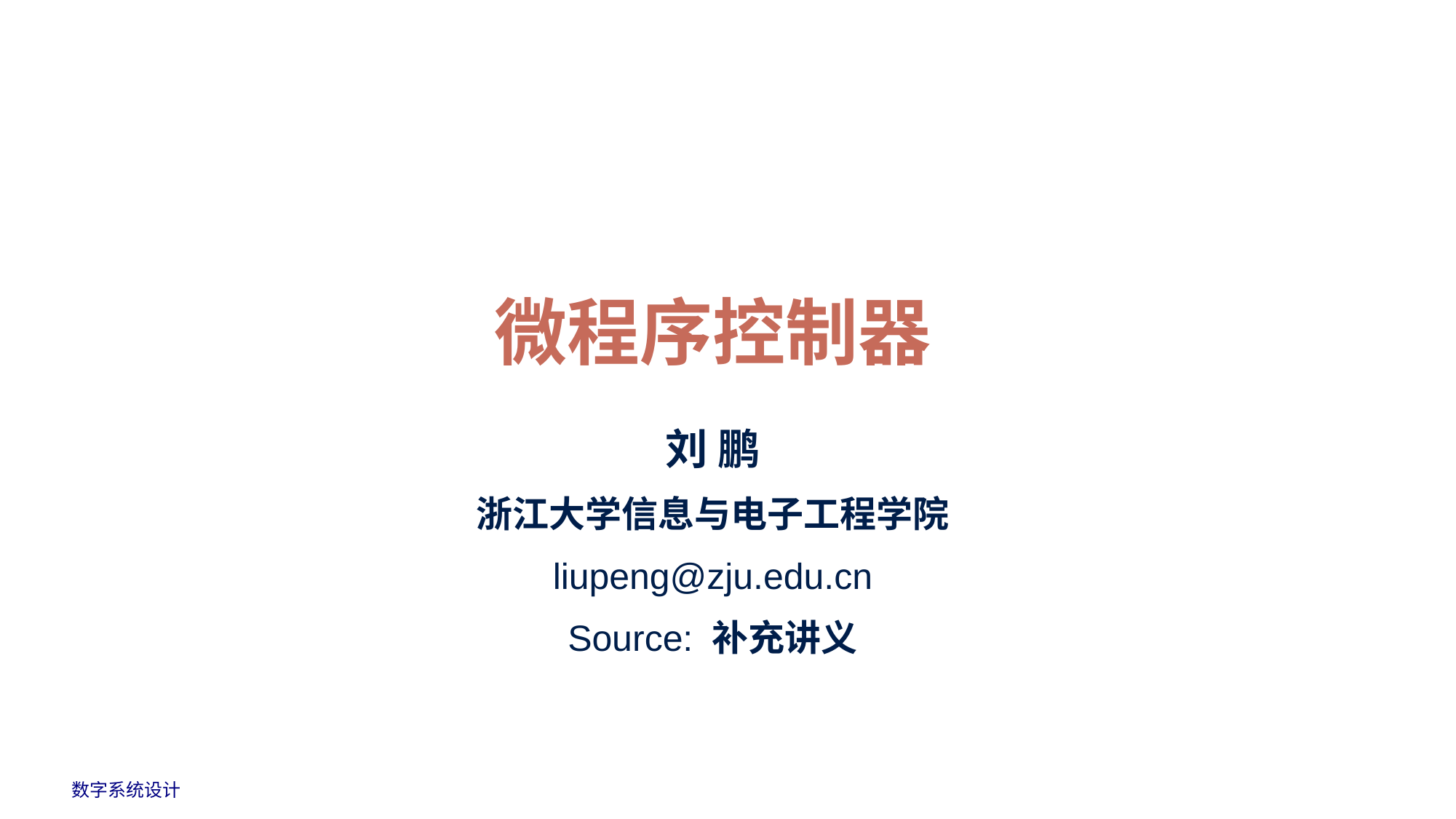

# 微程序控制器
刘 鹏
浙江大学信息与电子工程学院
liupeng@zju.edu.cn
Source: 补充讲义